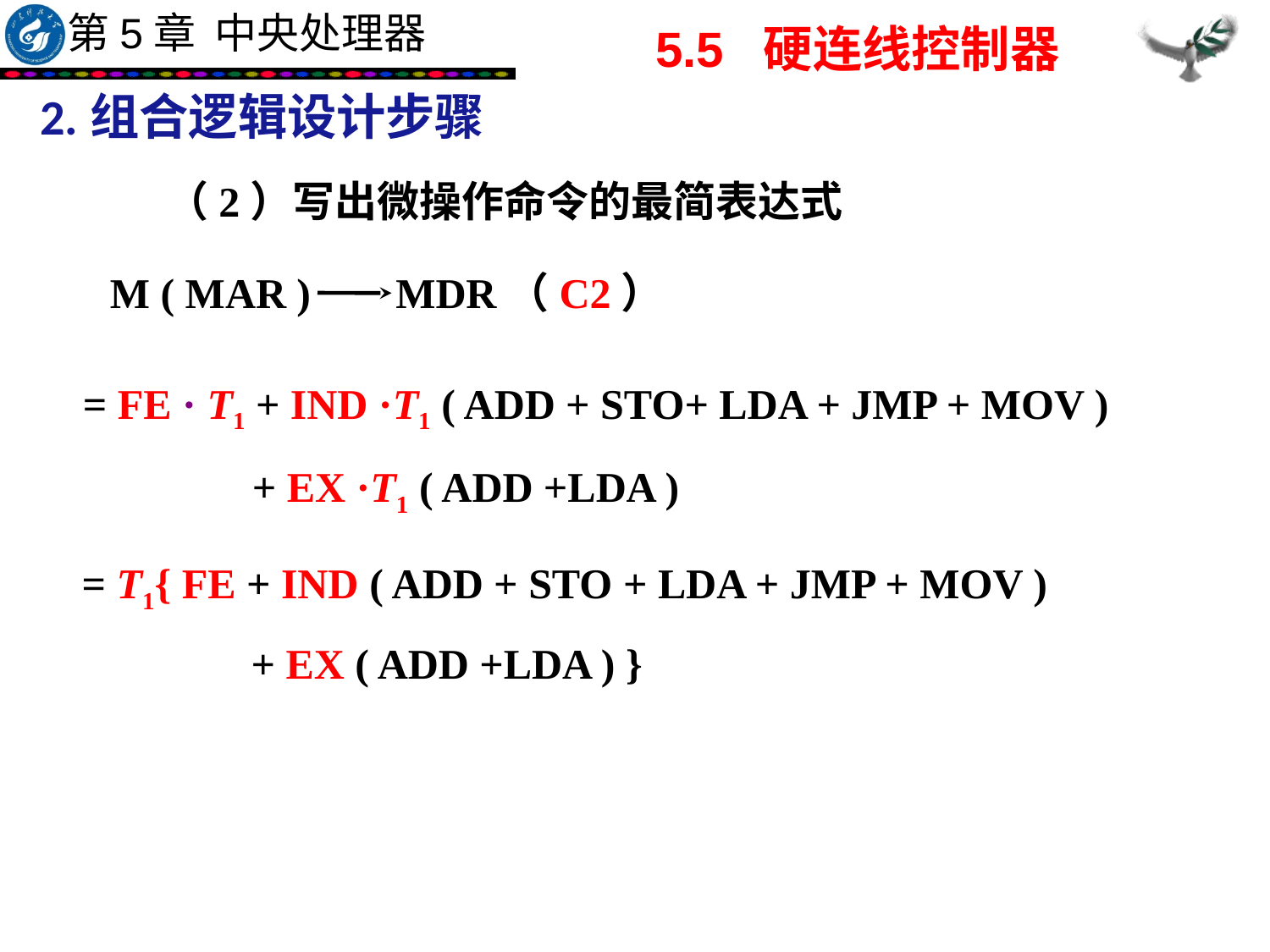

5.5  硬连线控制器
2.组合逻辑设计步骤
（2）写出微操作命令的最简表达式
M ( MAR )        MDR（C2）

= FE · T1 + IND ·T1 ( ADD + STO+ LDA + JMP + MOV )
                + EX ·T1 ( ADD +LDA )
= T1{ FE + IND ( ADD + STO + LDA + JMP + MOV )
                + EX ( ADD +LDA ) }